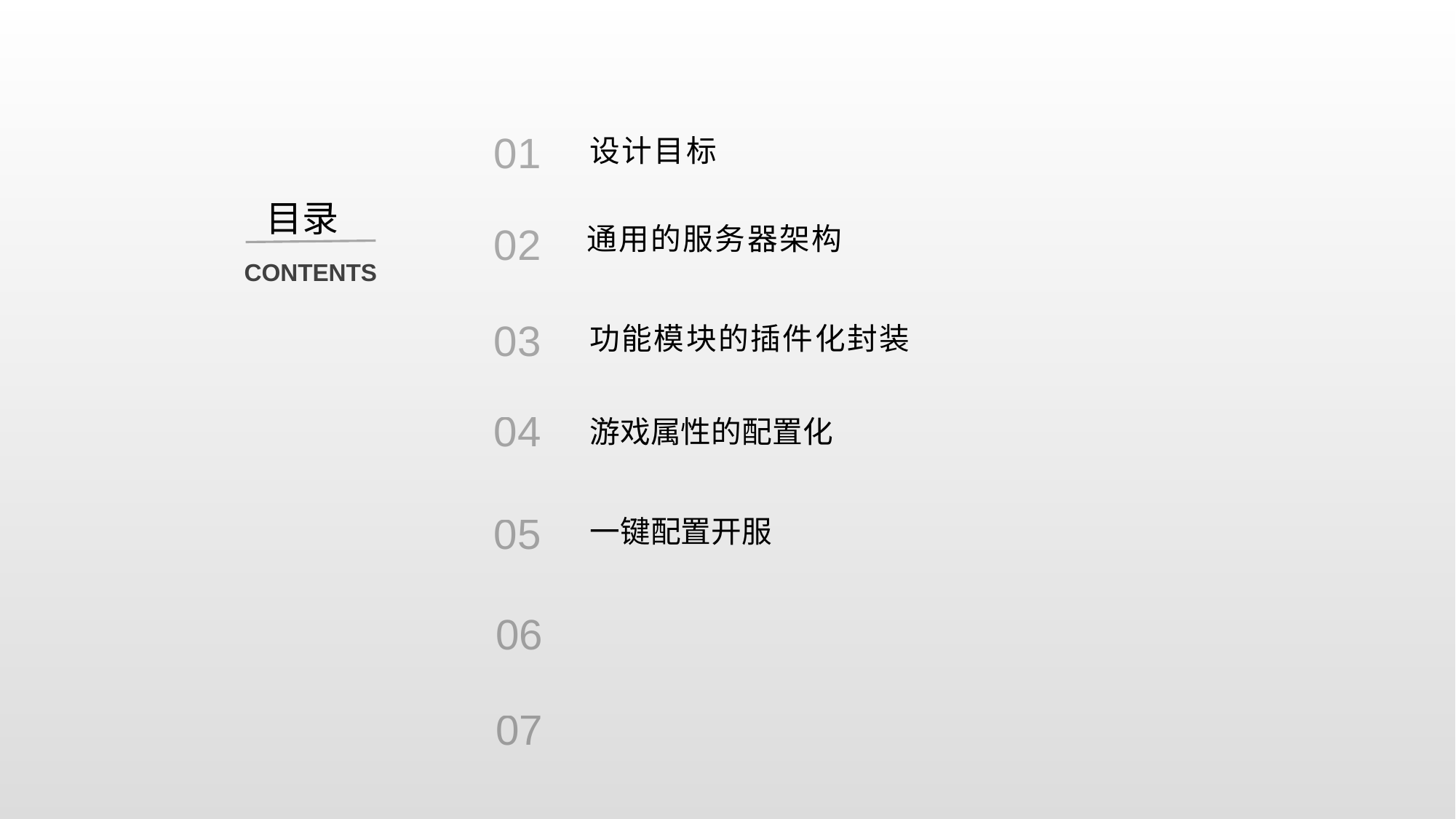

01
设计目标
目录
02
通用的服务器架构
CONTENTS
03
功能模块的插件化封装
04
游戏属性的配置化
05
一键配置开服
06
07